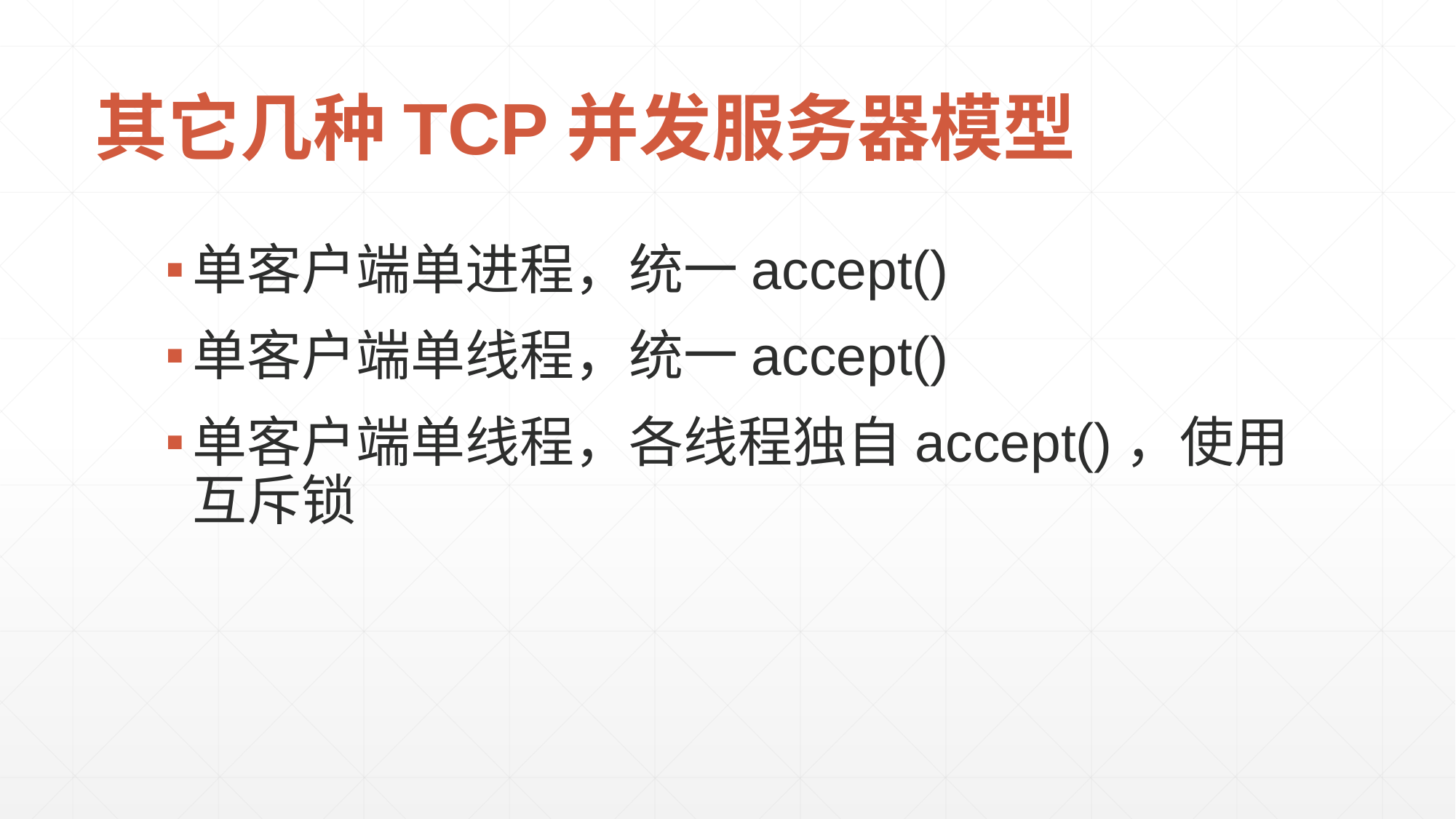

# 其它几种TCP并发服务器模型
单客户端单进程，统一accept()
单客户端单线程，统一accept()
单客户端单线程，各线程独自accept()，使用互斥锁